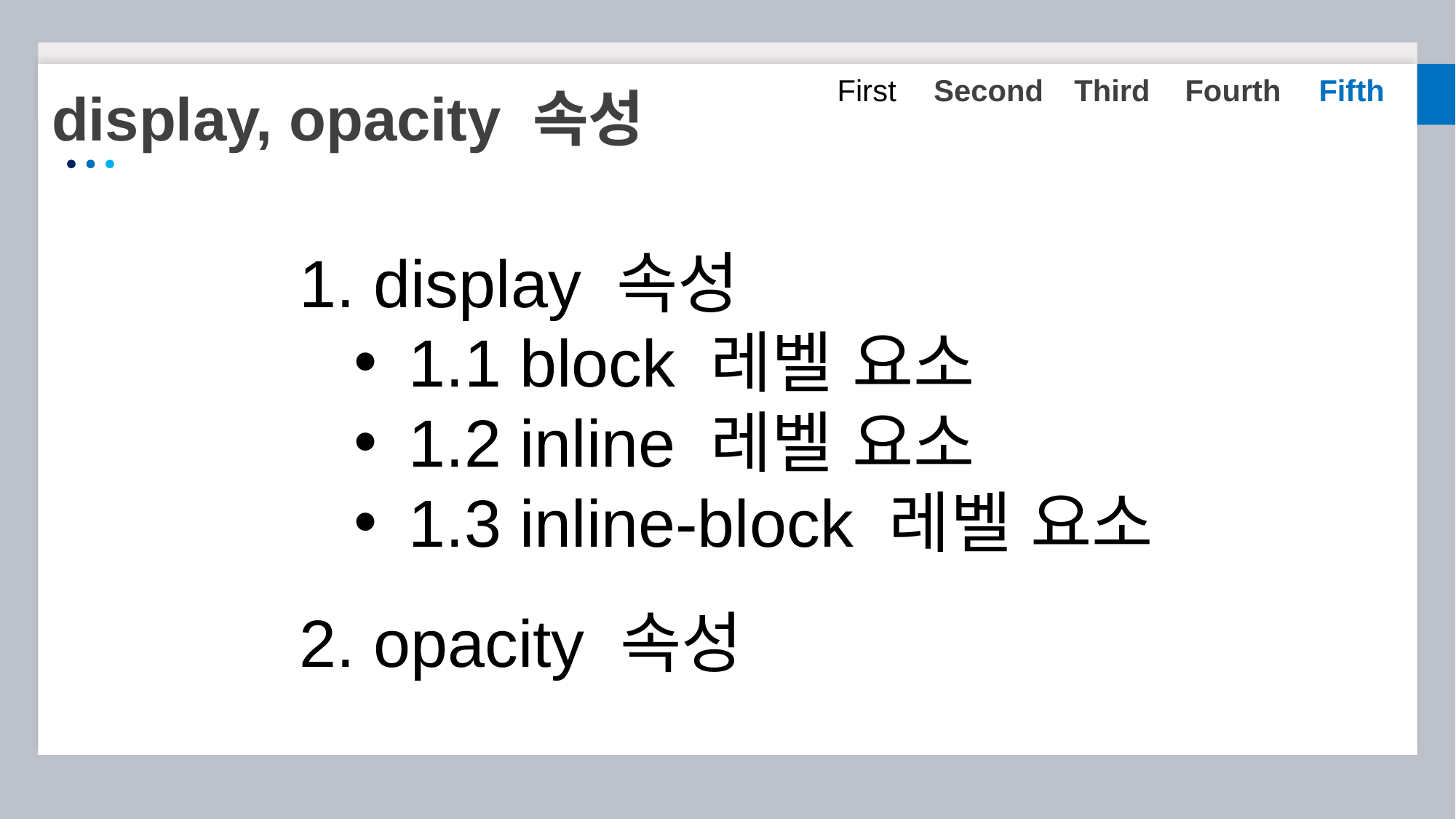

First
Second
Third
Fourth
Fifth
display, opacity 속성

1. display 속성
1.1 block 레벨 요소
1.2 inline 레벨 요소
1.3 inline-block 레벨 요소
2. opacity 속성